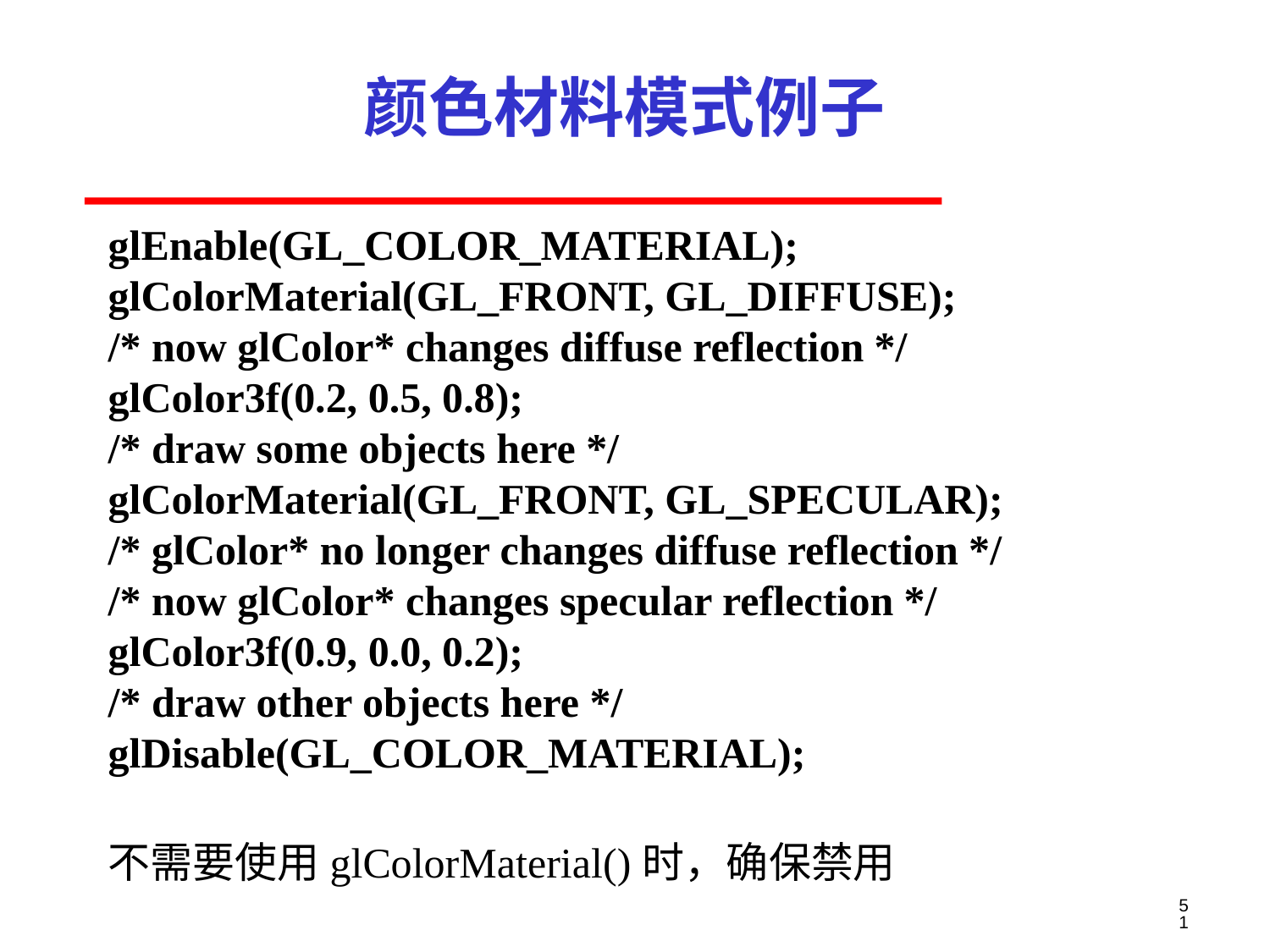

# 颜色材料模式例子
glEnable(GL_COLOR_MATERIAL);
glColorMaterial(GL_FRONT, GL_DIFFUSE);
/* now glColor* changes diffuse reflection */
glColor3f(0.2, 0.5, 0.8);
/* draw some objects here */
glColorMaterial(GL_FRONT, GL_SPECULAR);
/* glColor* no longer changes diffuse reflection */
/* now glColor* changes specular reflection */
glColor3f(0.9, 0.0, 0.2);
/* draw other objects here */
glDisable(GL_COLOR_MATERIAL);
不需要使用glColorMaterial()时，确保禁用
51